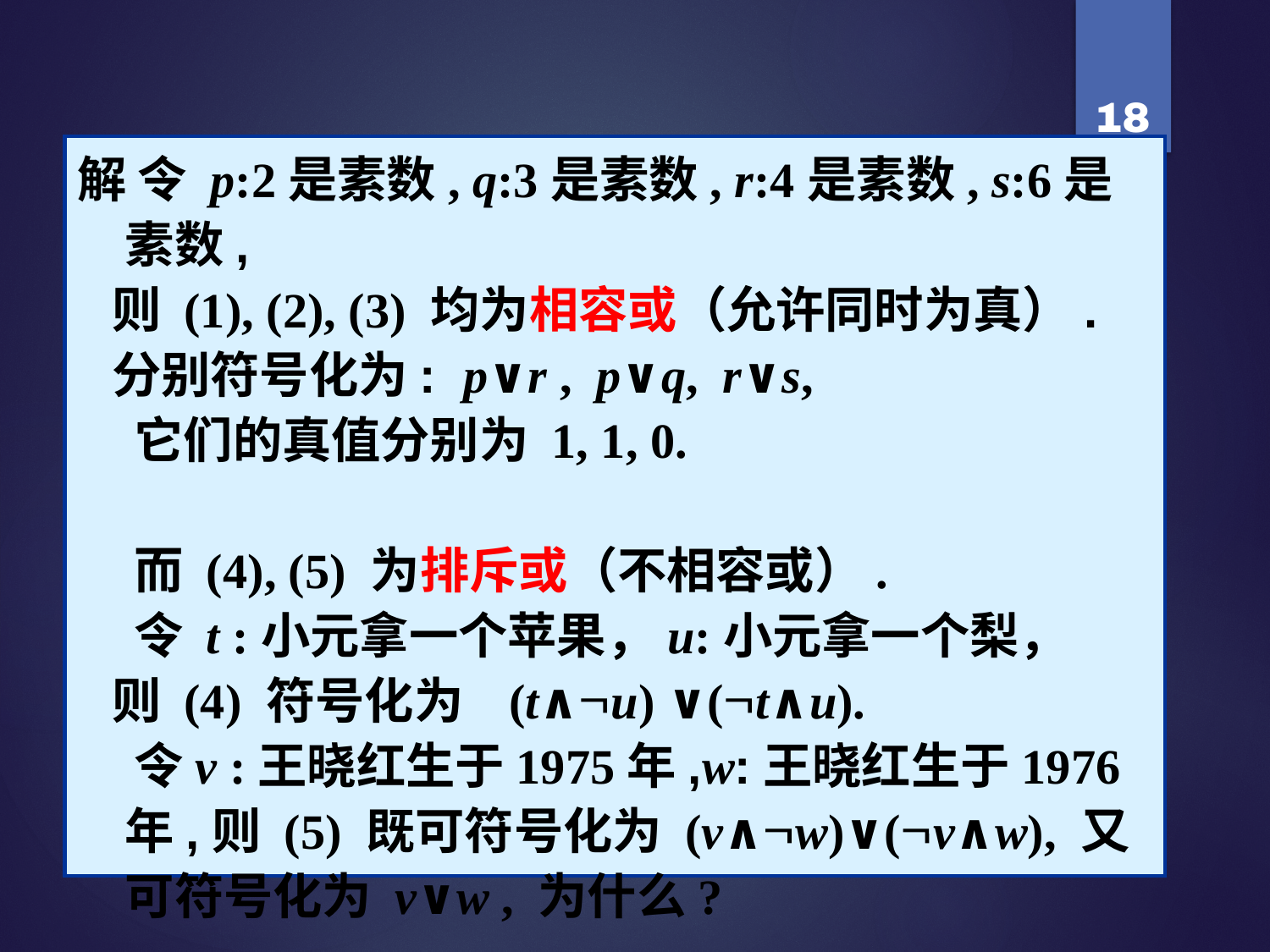

18
解 令 p:2是素数, q:3是素数, r:4是素数, s:6是素数,
  则 (1), (2), (3) 均为相容或（允许同时为真）.
  分别符号化为:  p∨r ,  p∨q,  r∨s,
    它们的真值分别为 1, 1, 0.

    而 (4), (5) 为排斥或（不相容或）.
    令 t :小元拿一个苹果，u:小元拿一个梨，
  则 (4) 符号化为   (t∧¬u) ∨(¬t∧u).
    令v :王晓红生于1975年,w:王晓红生于1976年,则 (5) 既可符号化为 (v∧¬w)∨(¬v∧w), 又可符号化为 v∨w , 为什么?